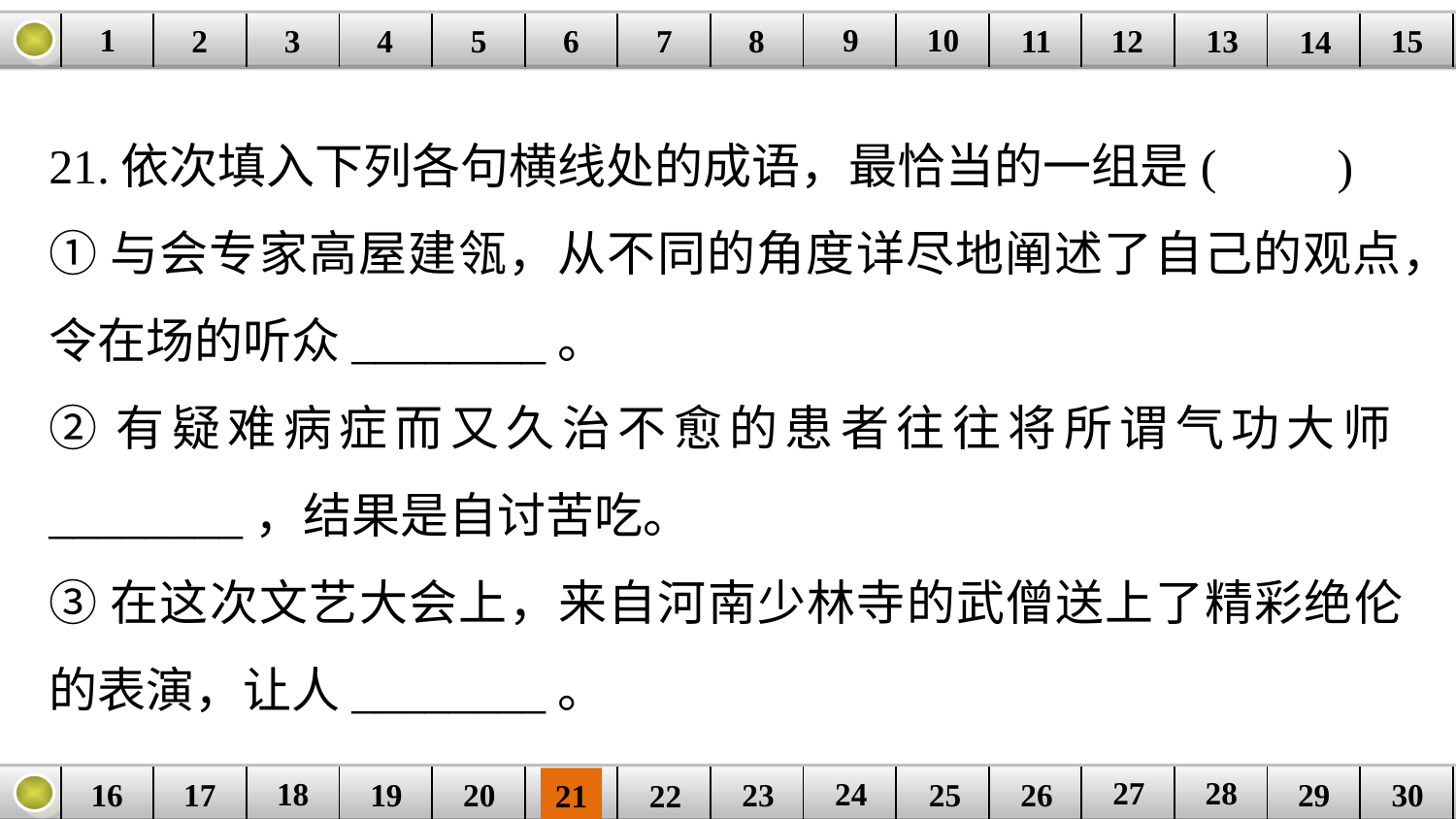

9
10
1
3
4
5
6
8
11
2
12
15
|  |  |  |  |  |  |  |  |  |  |  |  |  |  |  |
| --- | --- | --- | --- | --- | --- | --- | --- | --- | --- | --- | --- | --- | --- | --- |
7
13
14

21.依次填入下列各句横线处的成语，最恰当的一组是(　　)
①与会专家高屋建瓴，从不同的角度详尽地阐述了自己的观点，令在场的听众________。
②有疑难病症而又久治不愈的患者往往将所谓气功大师________，结果是自讨苦吃。
③在这次文艺大会上，来自河南少林寺的武僧送上了精彩绝伦的表演，让人________。

27
28
18
24
16
25
26
30
|  |  |  |  |  |  |  |  |  |  |  |  |  |  |  |
| --- | --- | --- | --- | --- | --- | --- | --- | --- | --- | --- | --- | --- | --- | --- |
23
17
19
20
29
21
22